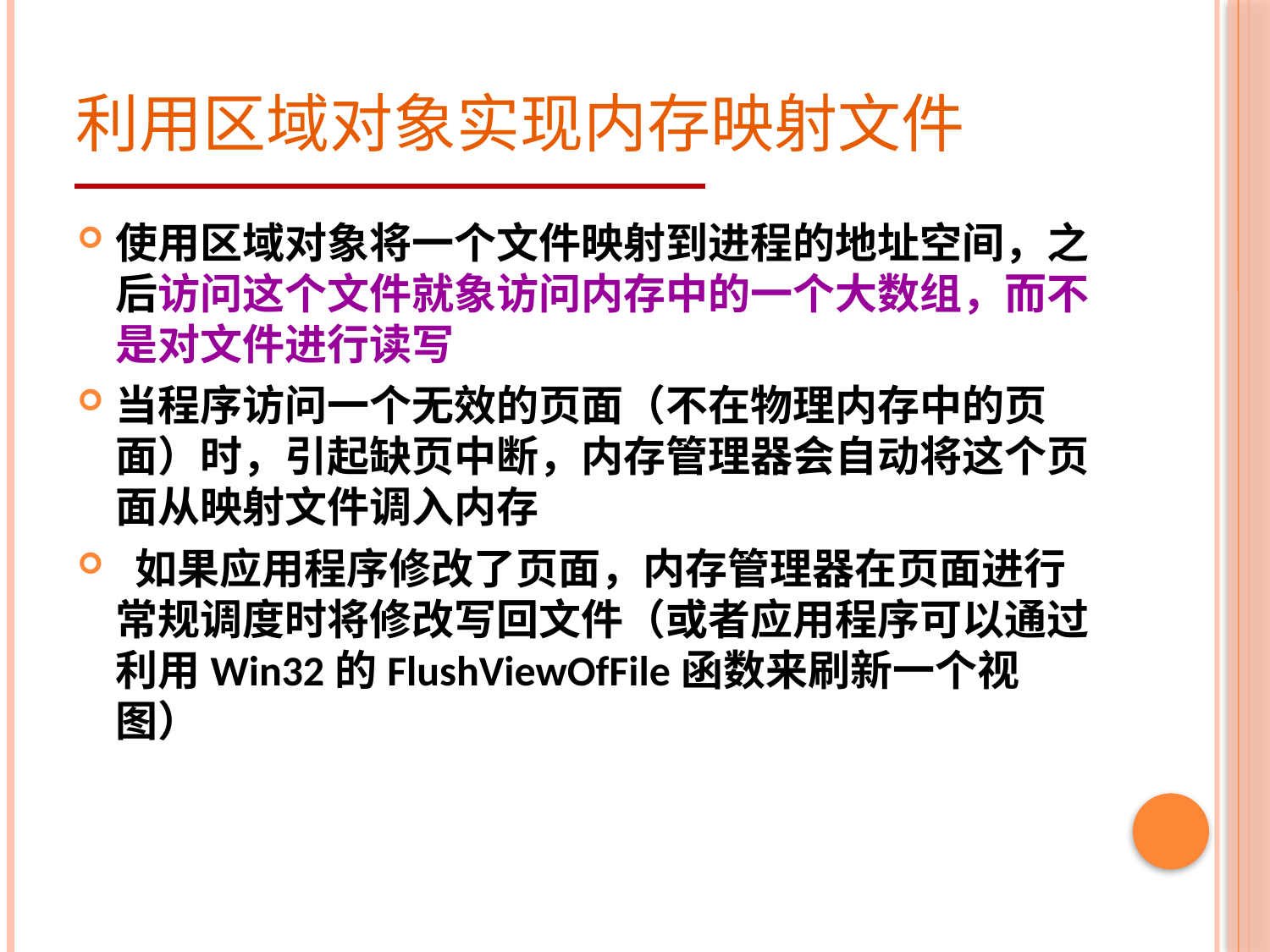

# 利用区域对象实现内存映射文件
使用区域对象将一个文件映射到进程的地址空间，之后访问这个文件就象访问内存中的一个大数组，而不是对文件进行读写
当程序访问一个无效的页面（不在物理内存中的页面）时，引起缺页中断，内存管理器会自动将这个页面从映射文件调入内存
 如果应用程序修改了页面，内存管理器在页面进行常规调度时将修改写回文件（或者应用程序可以通过利用Win32的FlushViewOfFile函数来刷新一个视图）